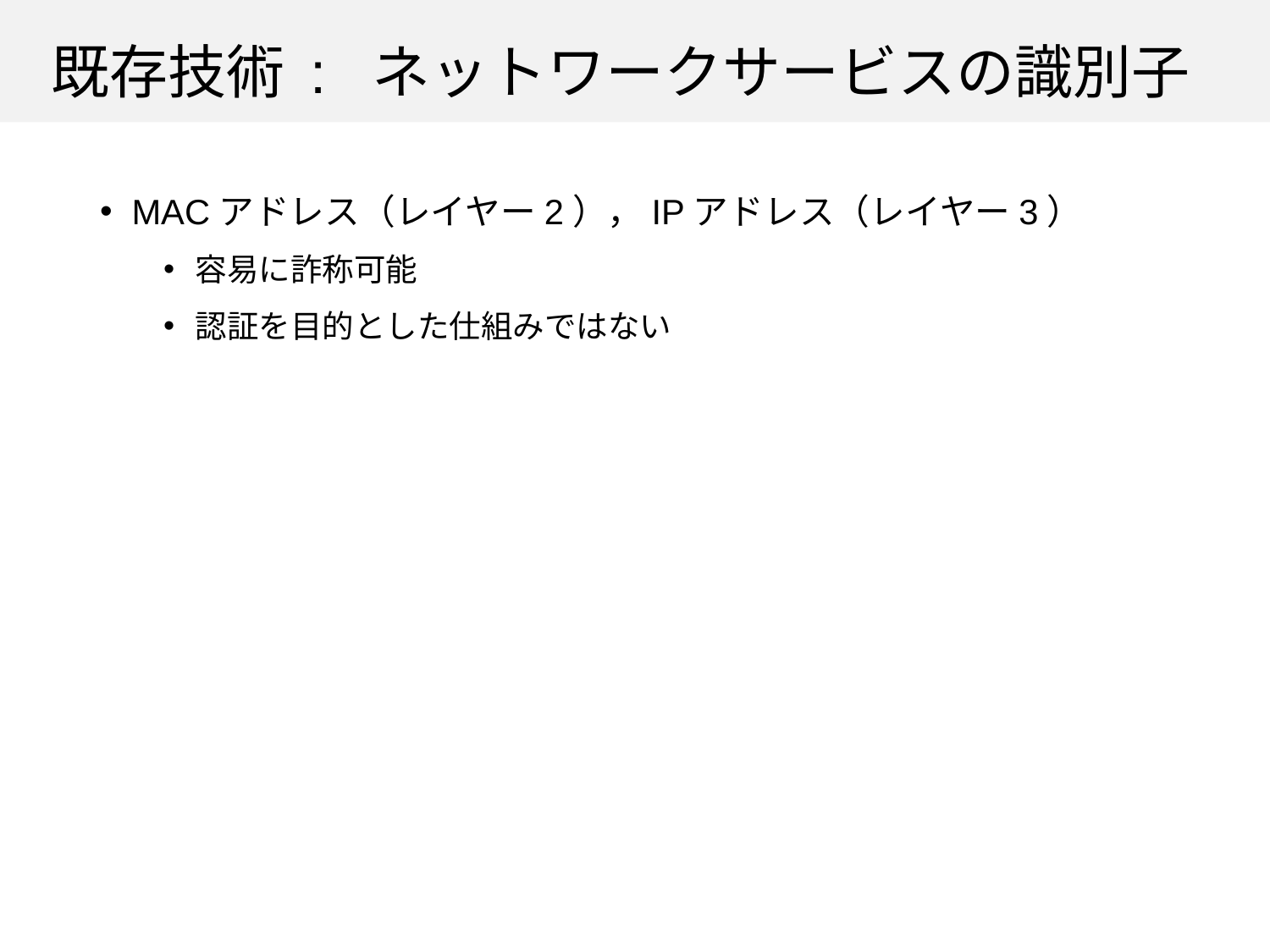

# 既存技術 :  ネットワークサービスの識別子
MACアドレス（レイヤー2），IPアドレス（レイヤー3）
容易に詐称可能
認証を目的とした仕組みではない